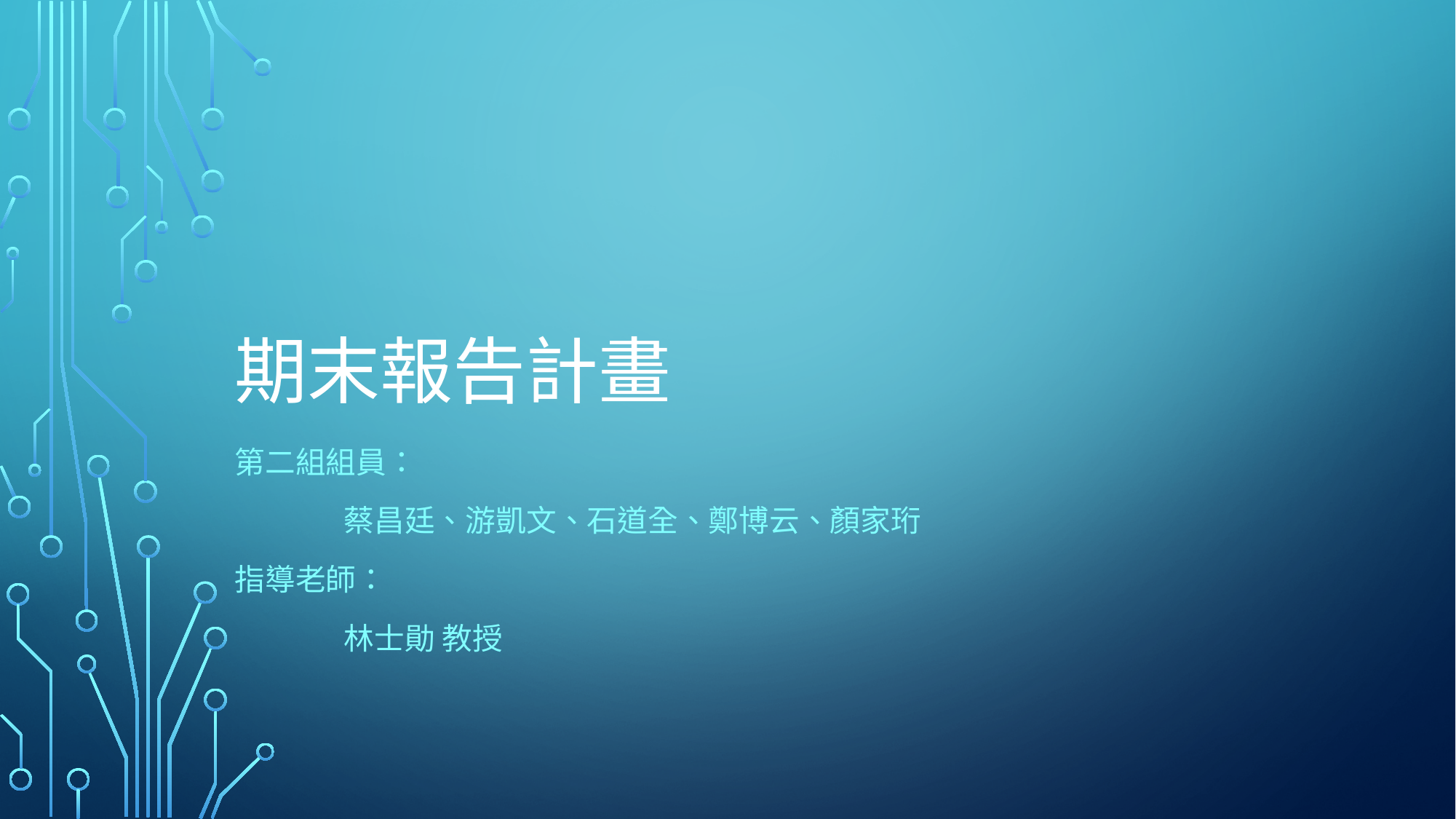

# 期末報告計畫
第二組組員：
	蔡昌廷、游凱文、石道全、鄭博云、顏家珩
指導老師：
	林士勛 教授